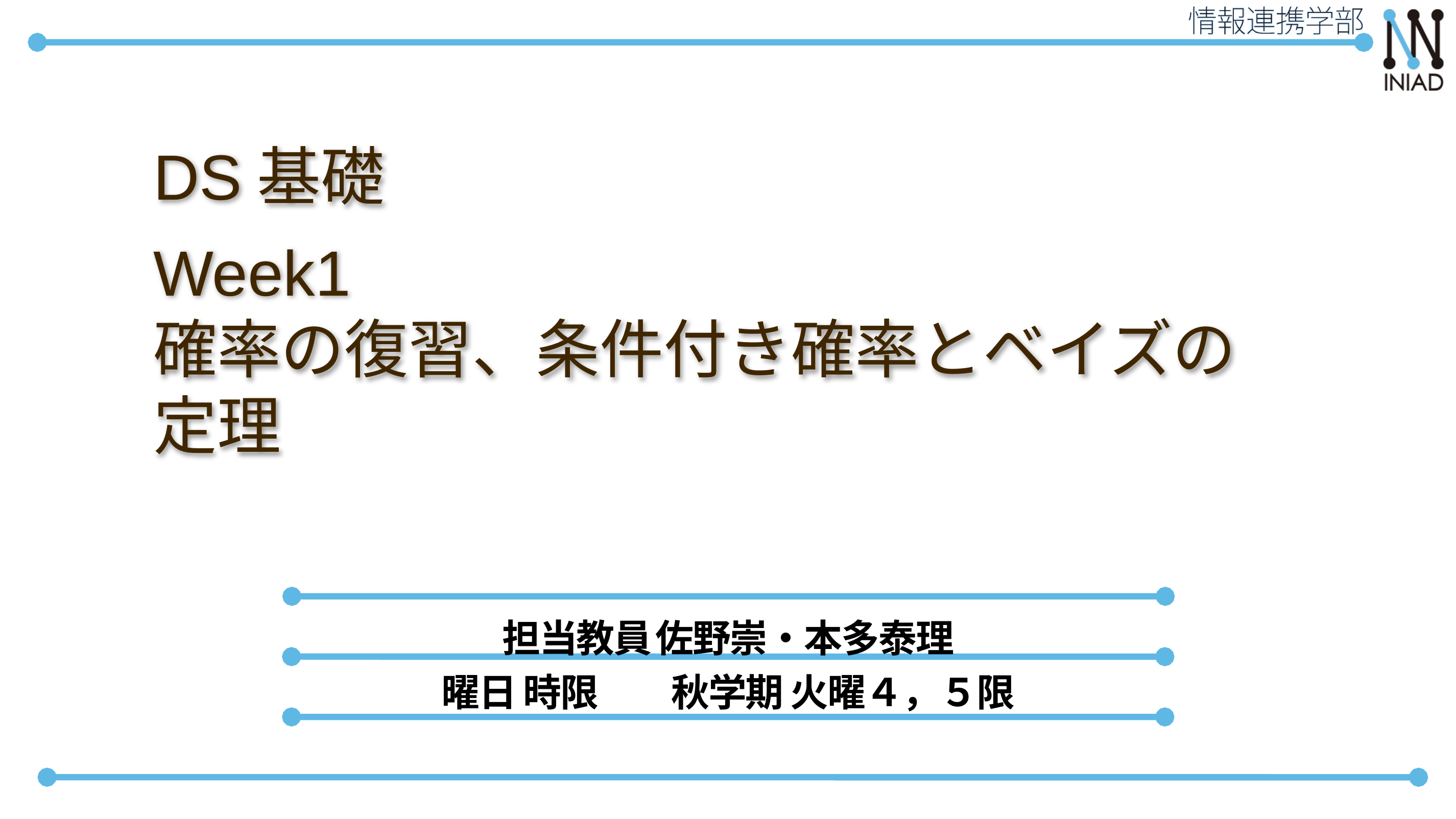

DS基礎
Week1
確率の復習、条件付き確率とベイズの定理

担当教員	佐野崇・本多泰理
曜日 時限	秋学期 火曜４，５限